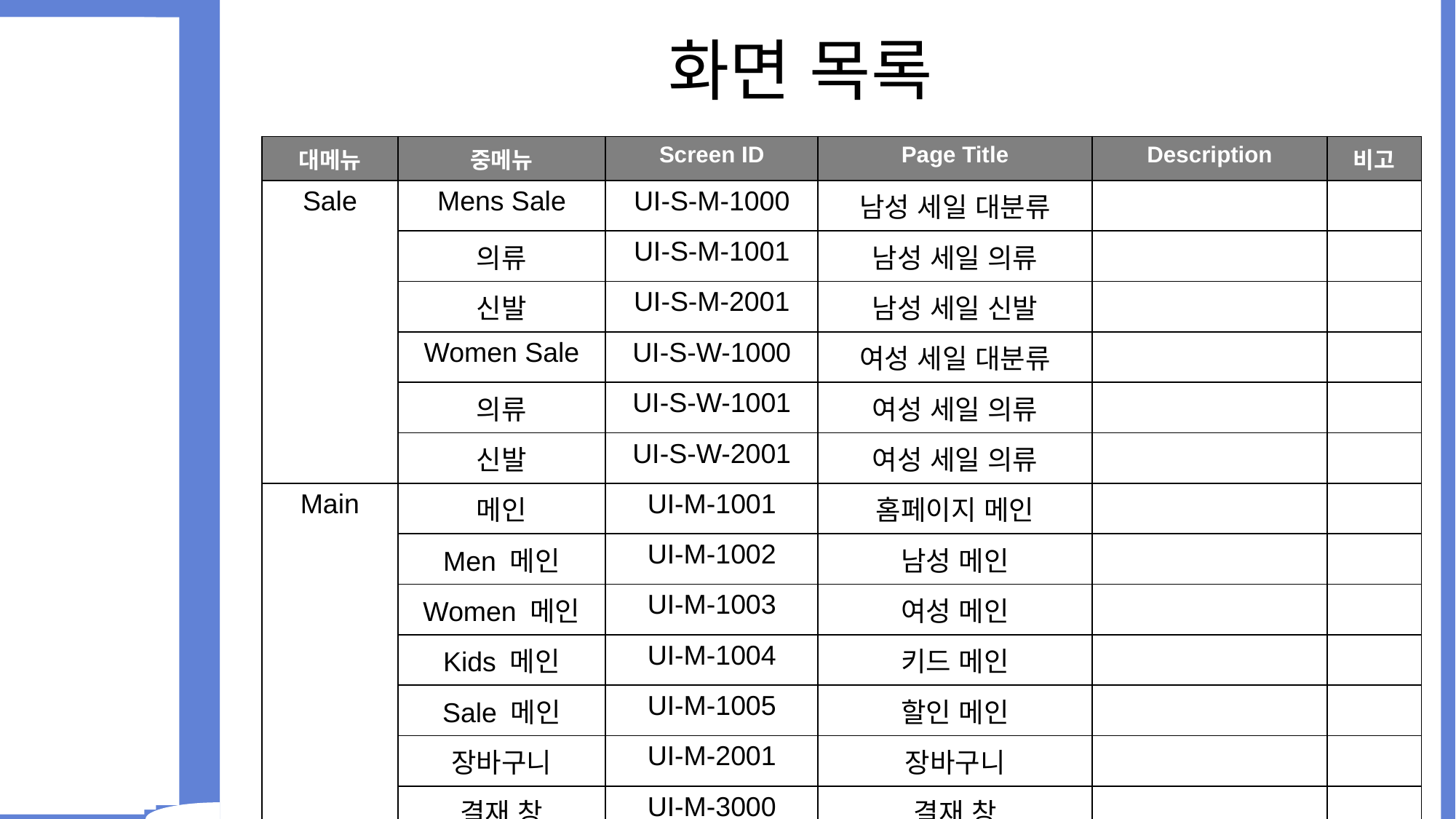

# 화면 목록

| 대메뉴 | 중메뉴 | Screen ID | Page Title | Description | 비고 |
| --- | --- | --- | --- | --- | --- |
| Sale | Mens Sale | UI-S-M-1000 | 남성 세일 대분류 |  |  |
|  | 의류 | UI-S-M-1001 | 남성 세일 의류 |  |  |
|  | 신발 | UI-S-M-2001 | 남성 세일 신발 |  |  |
|  | Women Sale | UI-S-W-1000 | 여성 세일 대분류 |  |  |
|  | 의류 | UI-S-W-1001 | 여성 세일 의류 |  |  |
|  | 신발 | UI-S-W-2001 | 여성 세일 의류 |  |  |
| Main | 메인 | UI-M-1001 | 홈페이지 메인 |  |  |
|  | Men 메인 | UI-M-1002 | 남성 메인 |  |  |
|  | Women 메인 | UI-M-1003 | 여성 메인 |  |  |
|  | Kids 메인 | UI-M-1004 | 키드 메인 |  |  |
|  | Sale 메인 | UI-M-1005 | 할인 메인 |  |  |
|  | 장바구니 | UI-M-2001 | 장바구니 |  |  |
|  | 결재 창 | UI-M-3000 | 결재 창 |  |  |